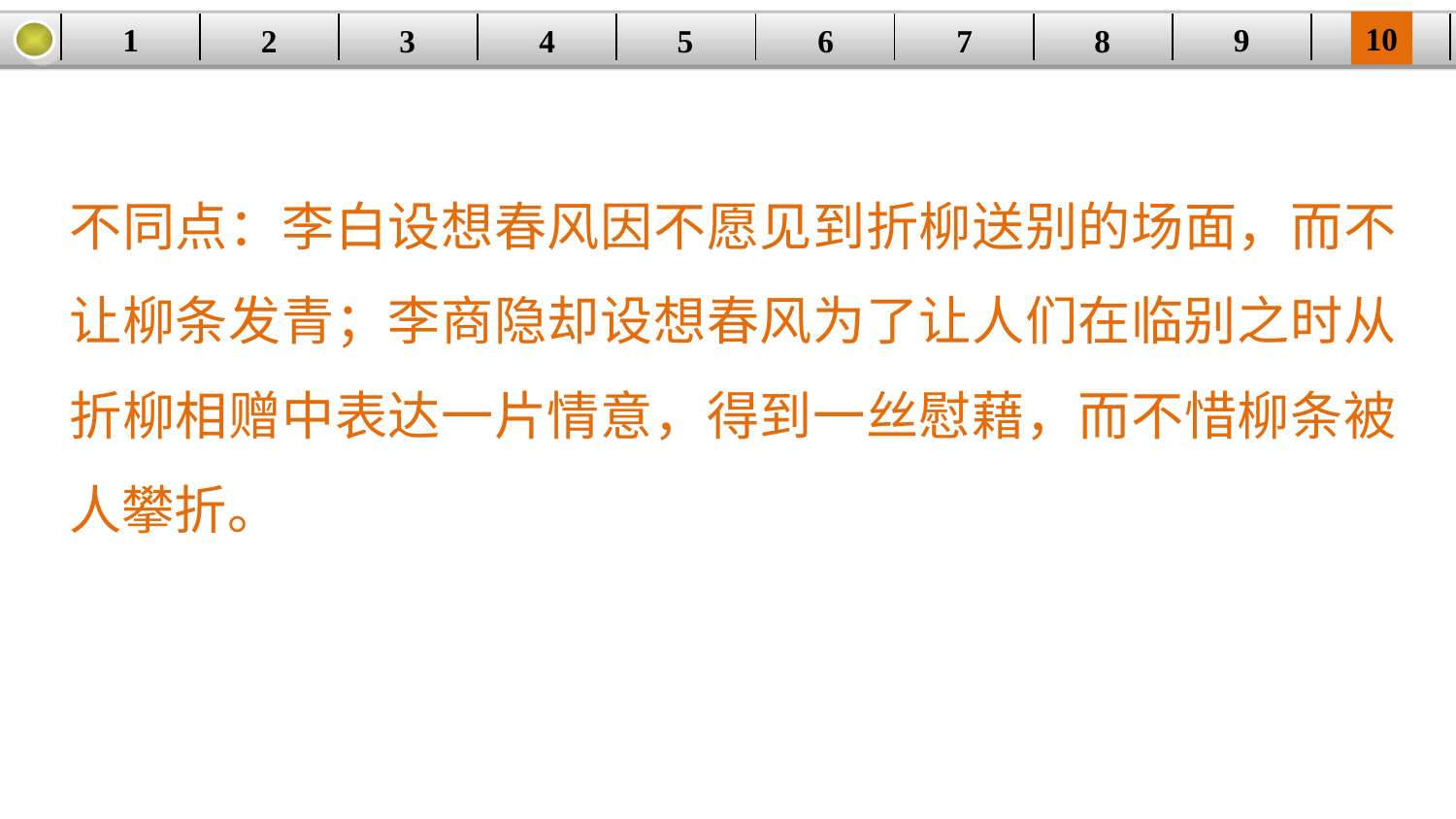

10

9
1
3
4
5
6
8
2
|  |  |  |  |  |  |  |  |  |  |
| --- | --- | --- | --- | --- | --- | --- | --- | --- | --- |
7

不同点：李白设想春风因不愿见到折柳送别的场面，而不让柳条发青；李商隐却设想春风为了让人们在临别之时从折柳相赠中表达一片情意，得到一丝慰藉，而不惜柳条被人攀折。